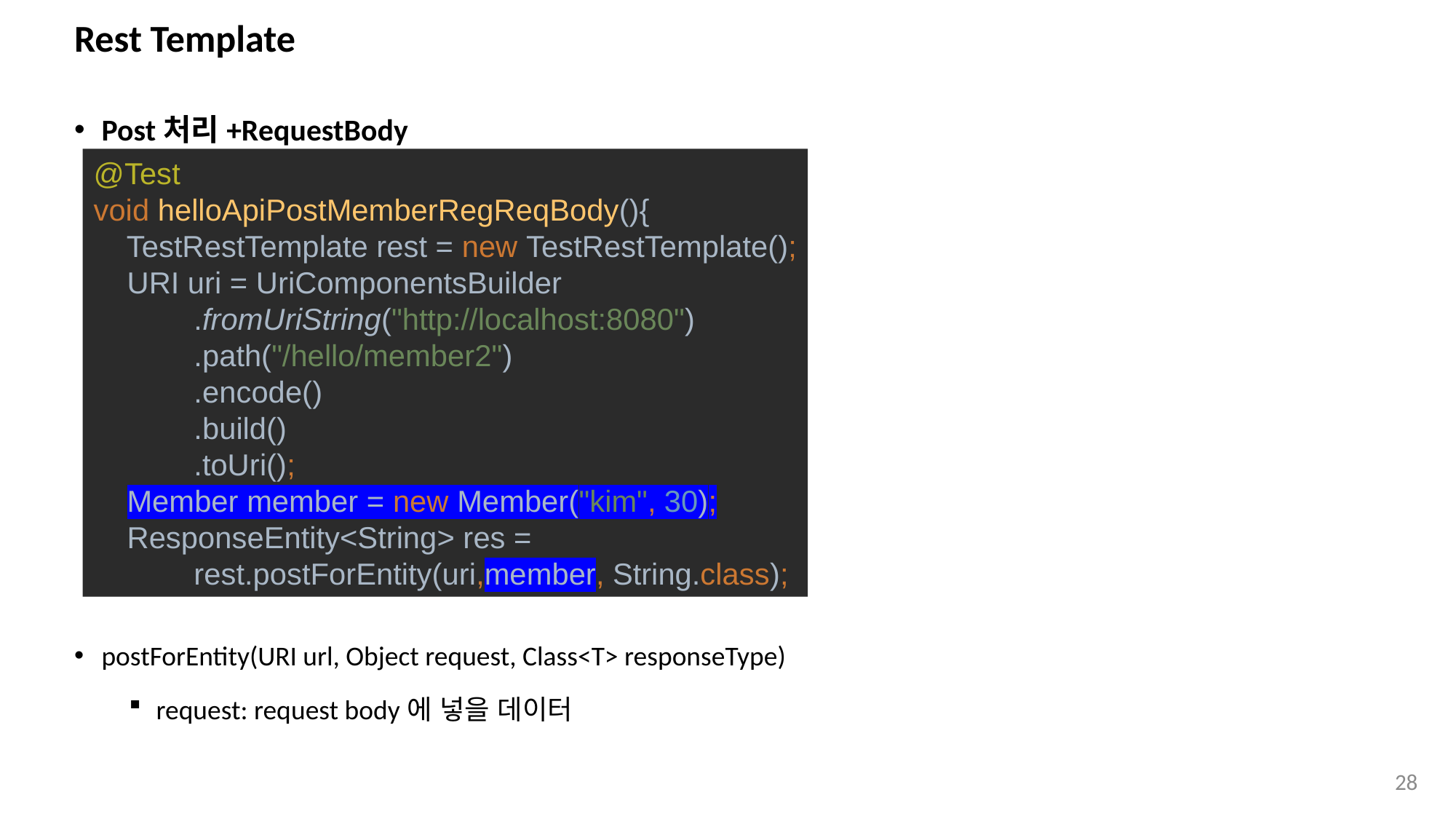

# Rest Template
Post처리+RequestBody

postForEntity(URI url, Object request, Class<T> responseType)
request: request body에 넣을 데이터

@Test
void helloApiPostMemberRegReqBody(){
    TestRestTemplate rest = new TestRestTemplate();
    URI uri = UriComponentsBuilder
            .fromUriString("http://localhost:8080")
            .path("/hello/member2")
            .encode()
            .build()
            .toUri();
    Member member = new Member("kim", 30);
    ResponseEntity<String> res =
            rest.postForEntity(uri,member, String.class);
28